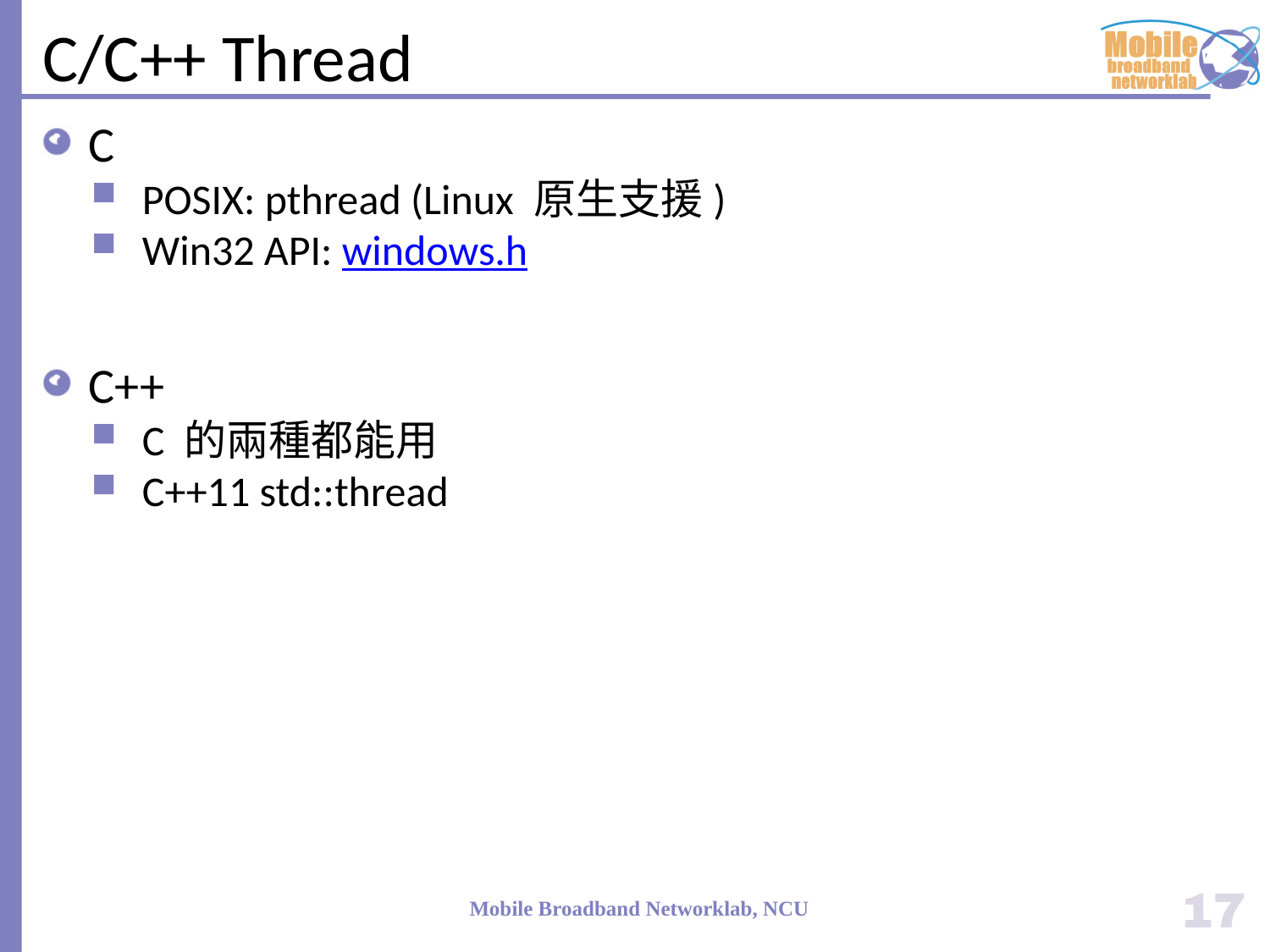

# C/C++ Thread
C
POSIX: pthread (Linux 原生支援)
Win32 API: windows.h

C++
C 的兩種都能用
C++11 std::thread
17